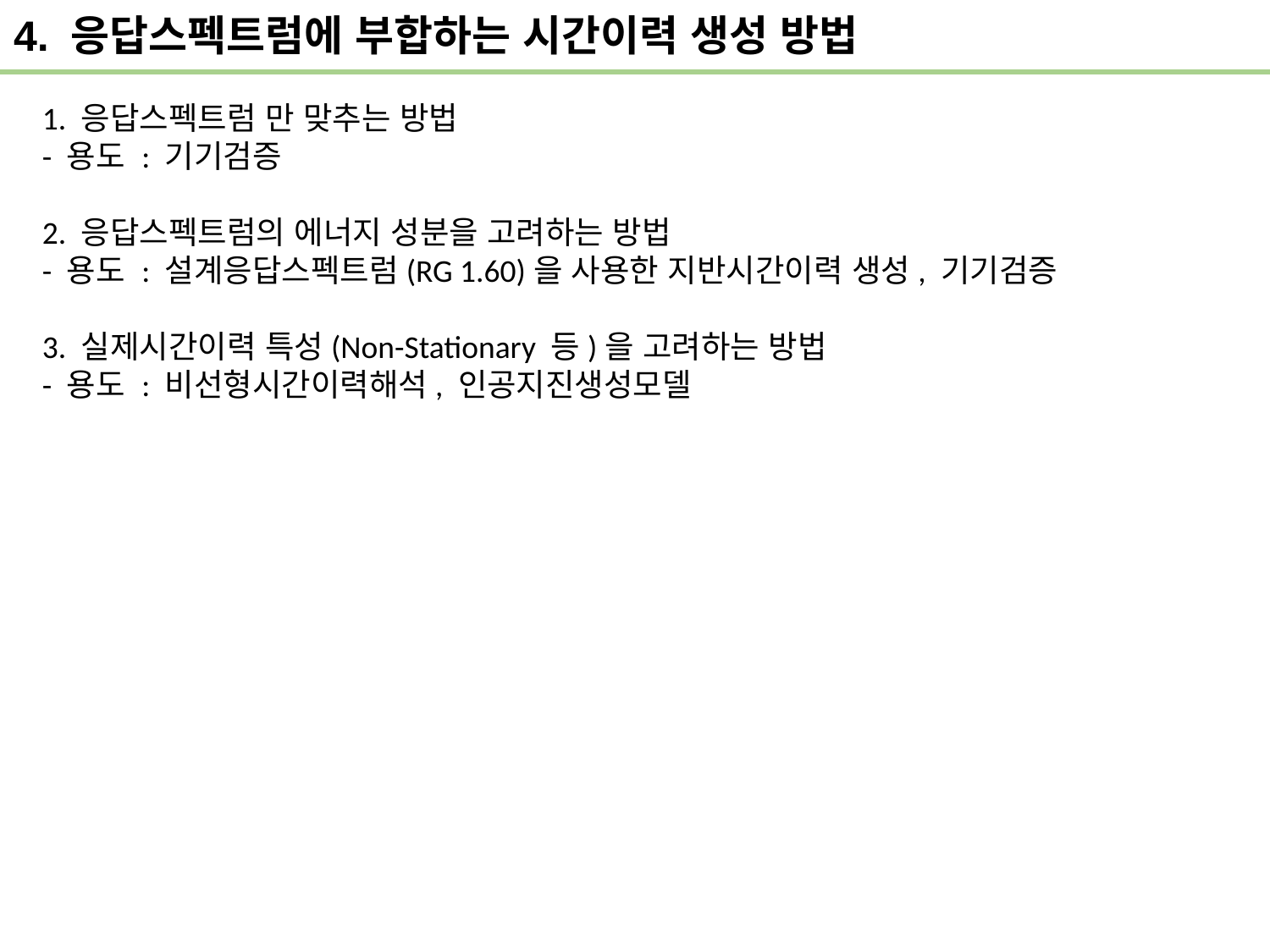

4. 응답스펙트럼에 부합하는 시간이력 생성 방법

1. 응답스펙트럼 만 맞추는 방법
- 용도 : 기기검증

2. 응답스펙트럼의 에너지 성분을 고려하는 방법
- 용도 : 설계응답스펙트럼(RG 1.60)을 사용한 지반시간이력 생성, 기기검증

3. 실제시간이력 특성(Non-Stationary 등)을 고려하는 방법
- 용도 : 비선형시간이력해석, 인공지진생성모델